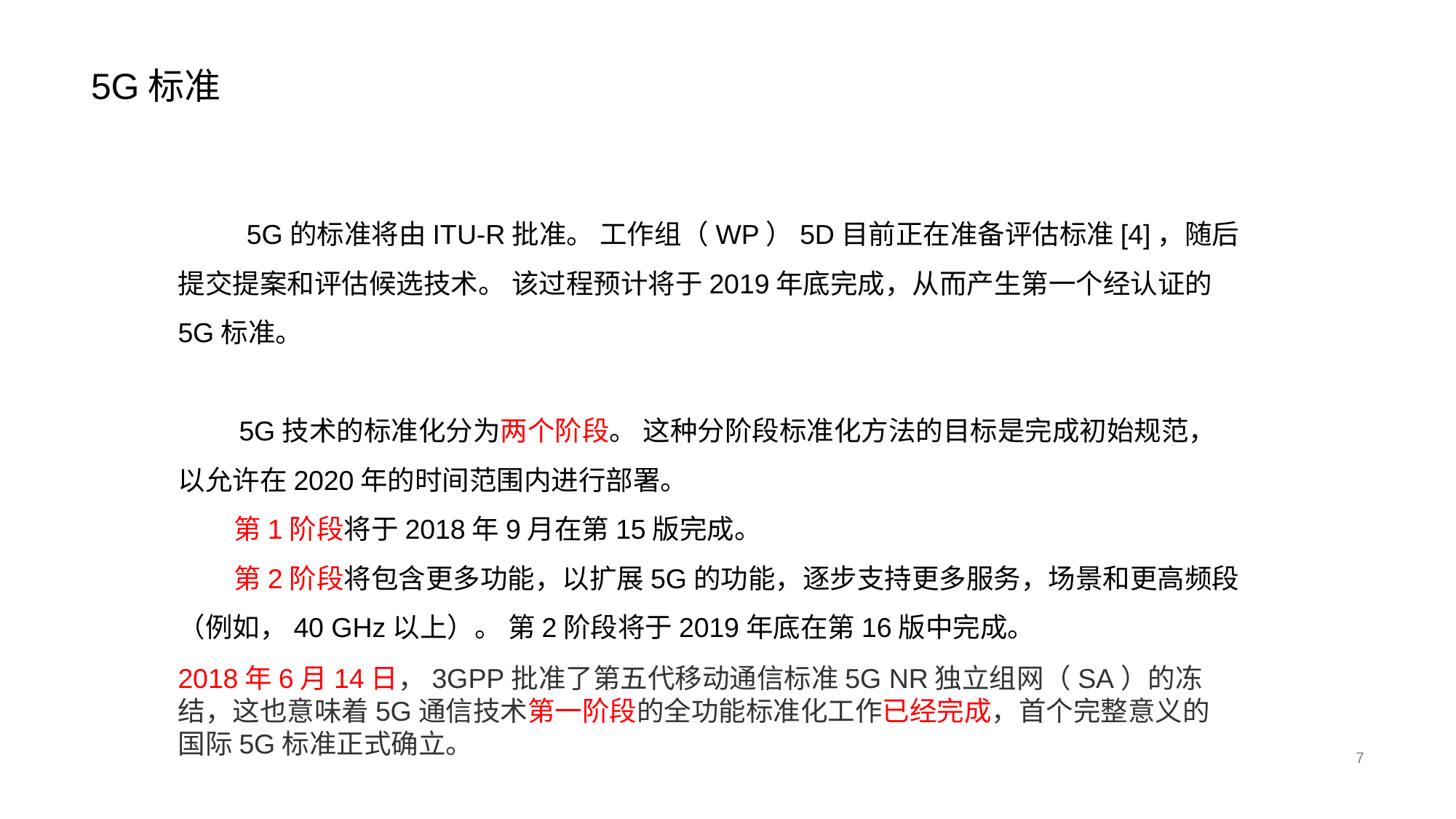

# 5G标准
         5G的标准将由ITU-R批准。 工作组（WP）5D目前正在准备评估标准[4]，随后提交提案和评估候选技术。 该过程预计将于2019年底完成，从而产生第一个经认证的5G标准。

        5G技术的标准化分为两个阶段。 这种分阶段标准化方法的目标是完成初始规范，以允许在2020年的时间范围内进行部署。
        第1阶段将于2018年9月在第15版完成。
        第2阶段将包含更多功能，以扩展5G的功能，逐步支持更多服务，场景和更高频段（例如，40 GHz以上）。 第2阶段将于2019年底在第16版中完成。
2018年6月14日，3GPP批准了第五代移动通信标准5G NR独立组网（SA）的冻结，这也意味着5G通信技术第一阶段的全功能标准化工作已经完成，首个完整意义的国际5G标准正式确立。
7